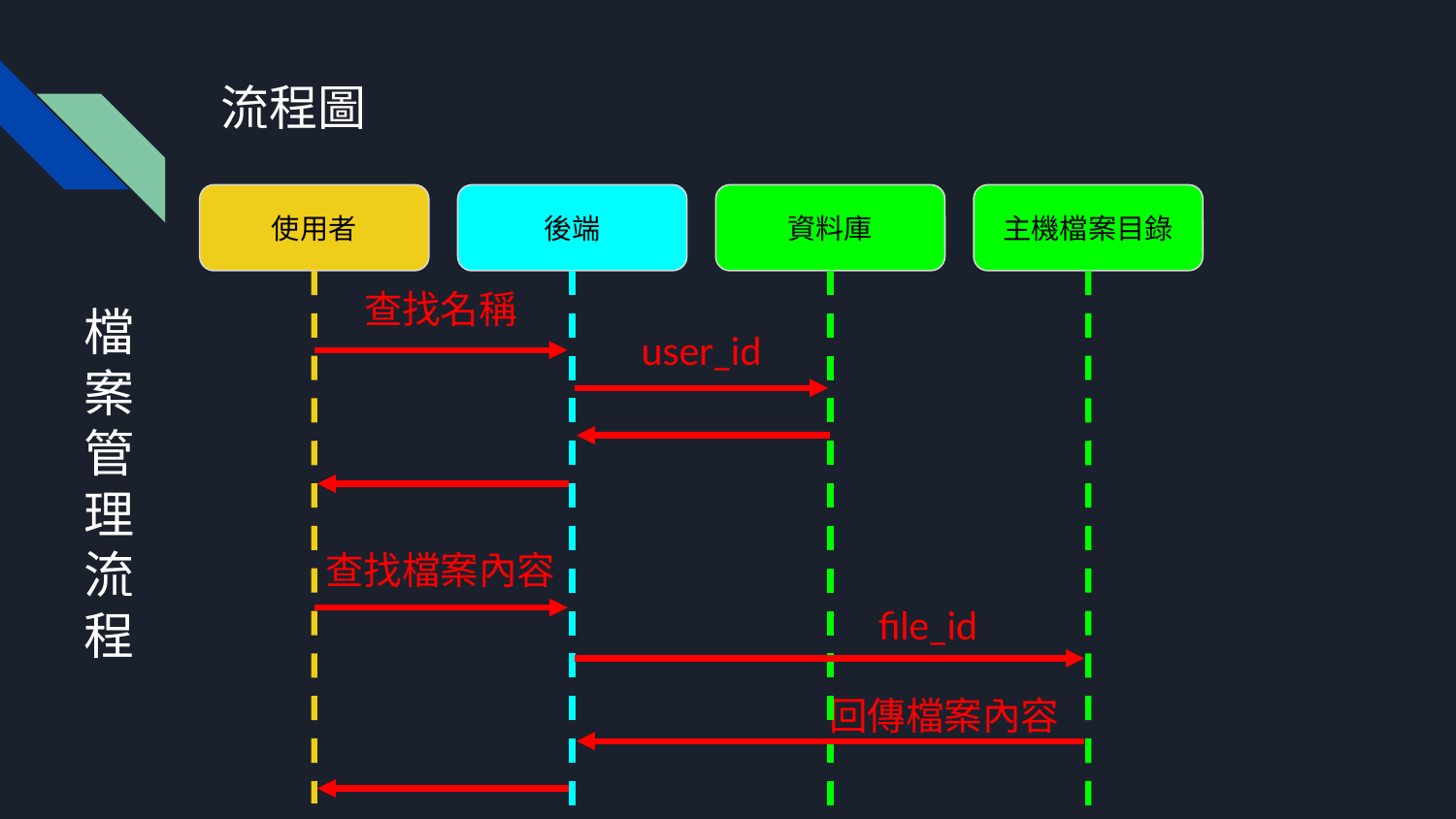

# 流程圖
使用者
後端
資料庫
主機檔案目錄
查找名稱
檔案管理流程
user_id
查找檔案內容
file_id
回傳檔案內容